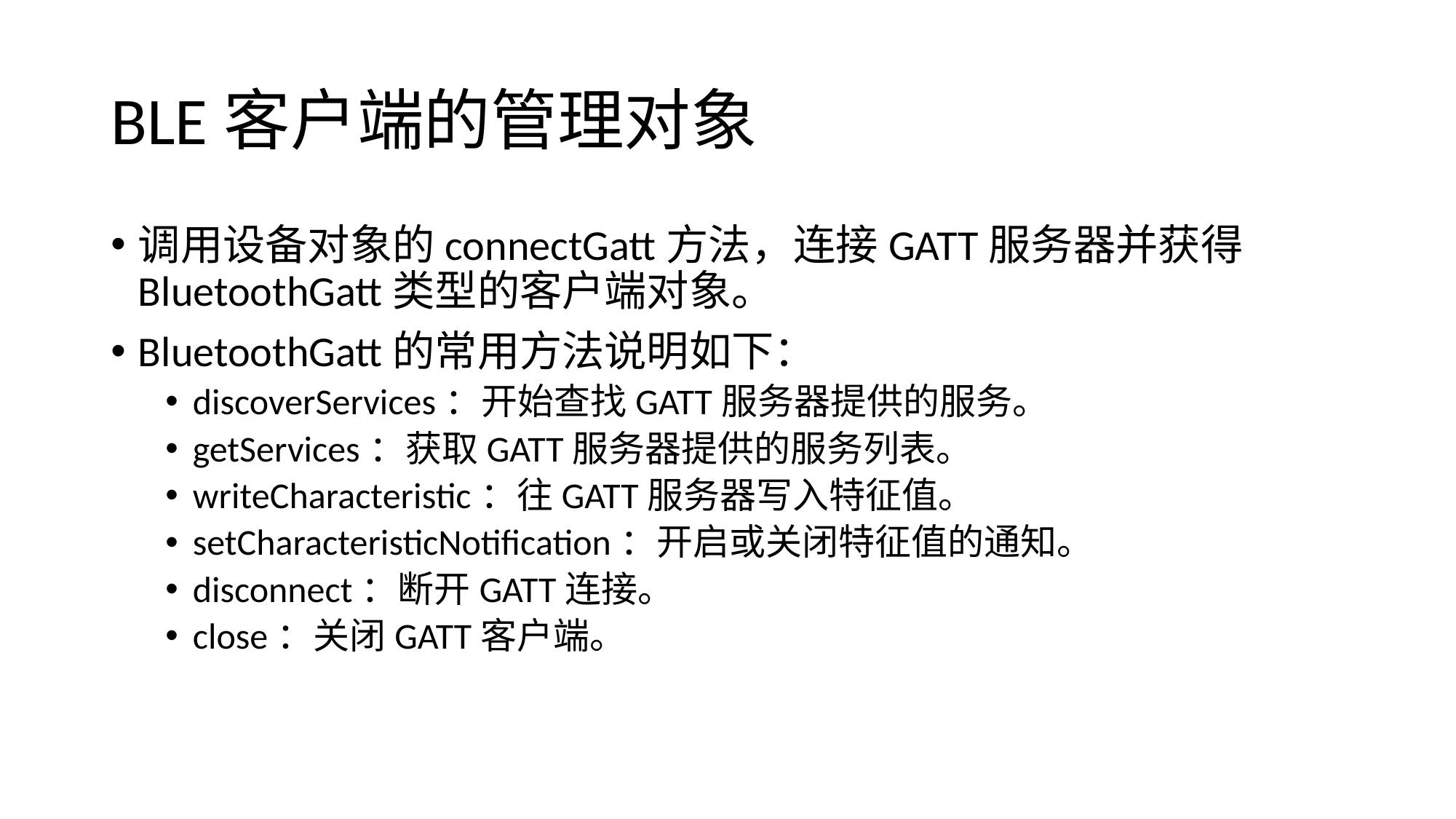

# BLE客户端的管理对象
调用设备对象的connectGatt方法，连接GATT服务器并获得BluetoothGatt类型的客户端对象。
BluetoothGatt的常用方法说明如下：
discoverServices：开始查找GATT服务器提供的服务。
getServices：获取GATT服务器提供的服务列表。
writeCharacteristic：往GATT服务器写入特征值。
setCharacteristicNotification：开启或关闭特征值的通知。
disconnect：断开GATT连接。
close：关闭GATT客户端。